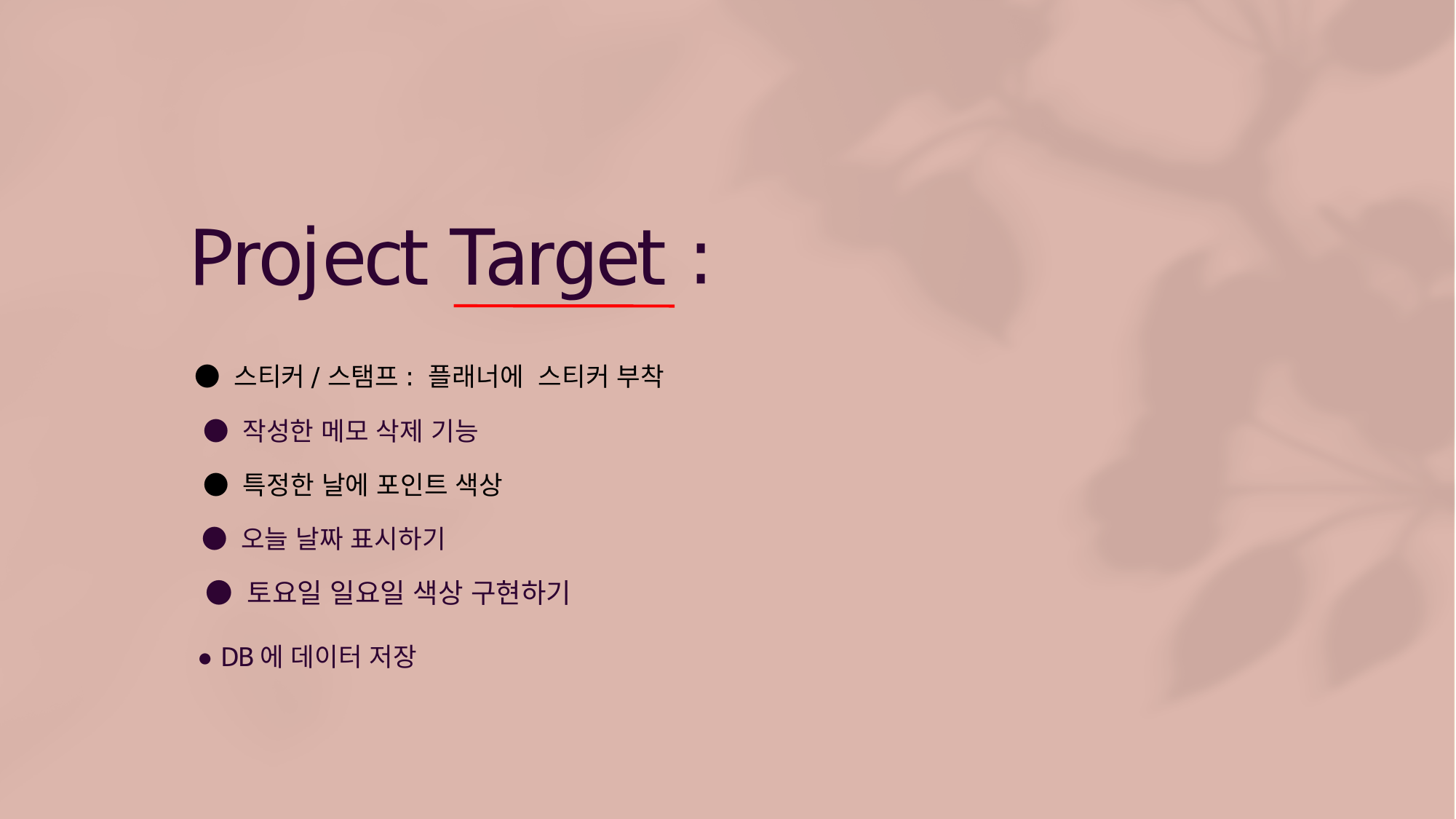

Project Target :

● 스티커/스탬프: 플래너에  스티커 부착
● 작성한 메모 삭제 기능
● 특정한 날에 포인트 색상
● 오늘 날짜 표시하기
● 토요일 일요일 색상 구현하기
● DB에 데이터 저장